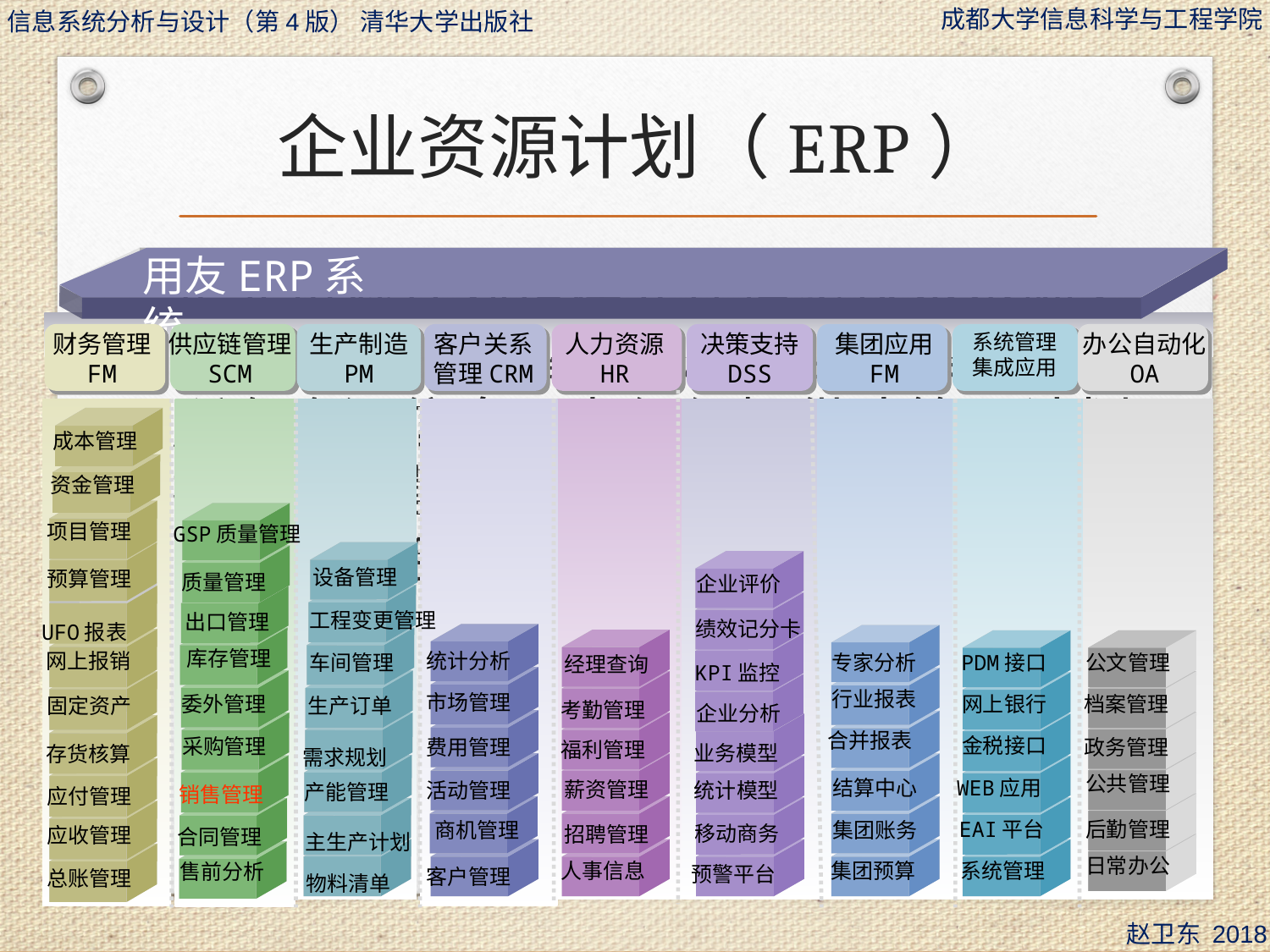

# 企业资源计划（ERP）
企业资源计划是建立在信息技术基础之上，利用现代管理思想，全面集成组织所有资源信息，为组织提供决策、计划、控制和经营业绩评估的全方位和系统化的管理平台。

用友ERP系统

财务管理
FM
供应链管理
SCM
生产制造
PM
客户关系
管理CRM
人力资源
HR
决策支持
DSS
集团应用
FM
系统管理
集成应用
办公自动化
OA

成本管理

资金管理

GSP质量管理
项目管理

设备管理

预算管理
质量管理
企业评价

工程变更管理

出口管理
绩效记分卡
UFO报表

库存管理

车间管理

网上报销
统计分析
专家分析
行业报表
合并报表
结算中心
集团账务
集团预算
PDM接口
网上银行
金税接口
WEB应用
EAI平台
系统管理
公文管理
档案管理
政务管理
公共管理
后勤管理
日常办公
经理查询
KPI监控

生产订单

市场管理
委外管理
固定资产
考勤管理
企业分析

需求规划

采购管理
费用管理
福利管理
业务模型
存货核算

产能管理

薪资管理
活动管理
统计模型

销售管理
应付管理

主生产计划

商机管理
移动商务
招聘管理
应收管理
合同管理

物料清单

人事信息
售前分析
预警平台
客户管理
总账管理